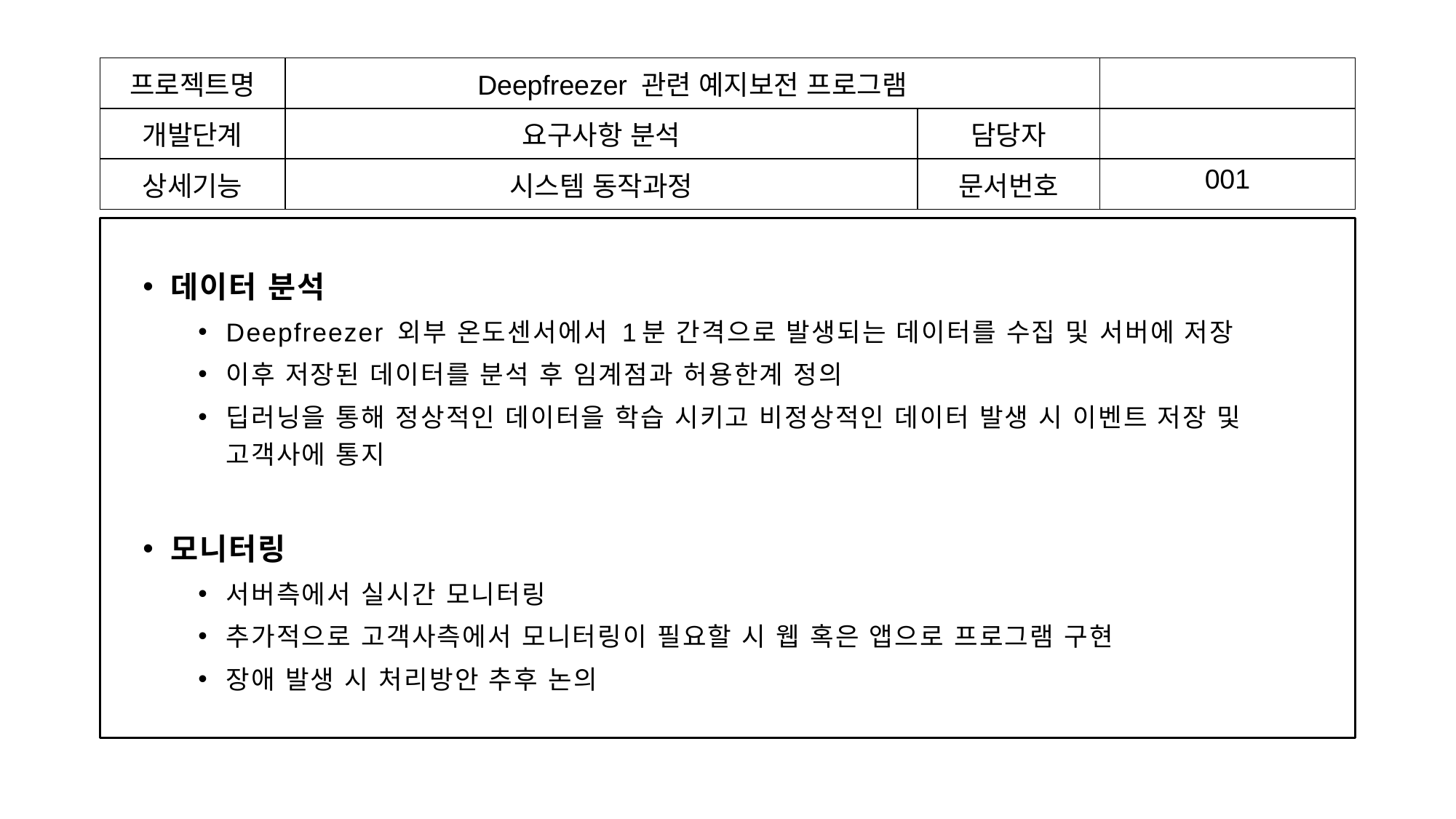

| 프로젝트명 | Deepfreezer 관련 예지보전 프로그램 |  |  |
| --- | --- | --- | --- |
| 개발단계 | 요구사항 분석 | 담당자 |  |
| 상세기능 | 시스템 동작과정 | 문서번호 | 001 |
데이터 분석
Deepfreezer 외부 온도센서에서 1분 간격으로 발생되는 데이터를 수집 및 서버에 저장
이후 저장된 데이터를 분석 후 임계점과 허용한계 정의
딥러닝을 통해 정상적인 데이터을 학습 시키고 비정상적인 데이터 발생 시 이벤트 저장 및 고객사에 통지

모니터링
서버측에서 실시간 모니터링
추가적으로 고객사측에서 모니터링이 필요할 시 웹 혹은 앱으로 프로그램 구현
장애 발생 시 처리방안 추후 논의